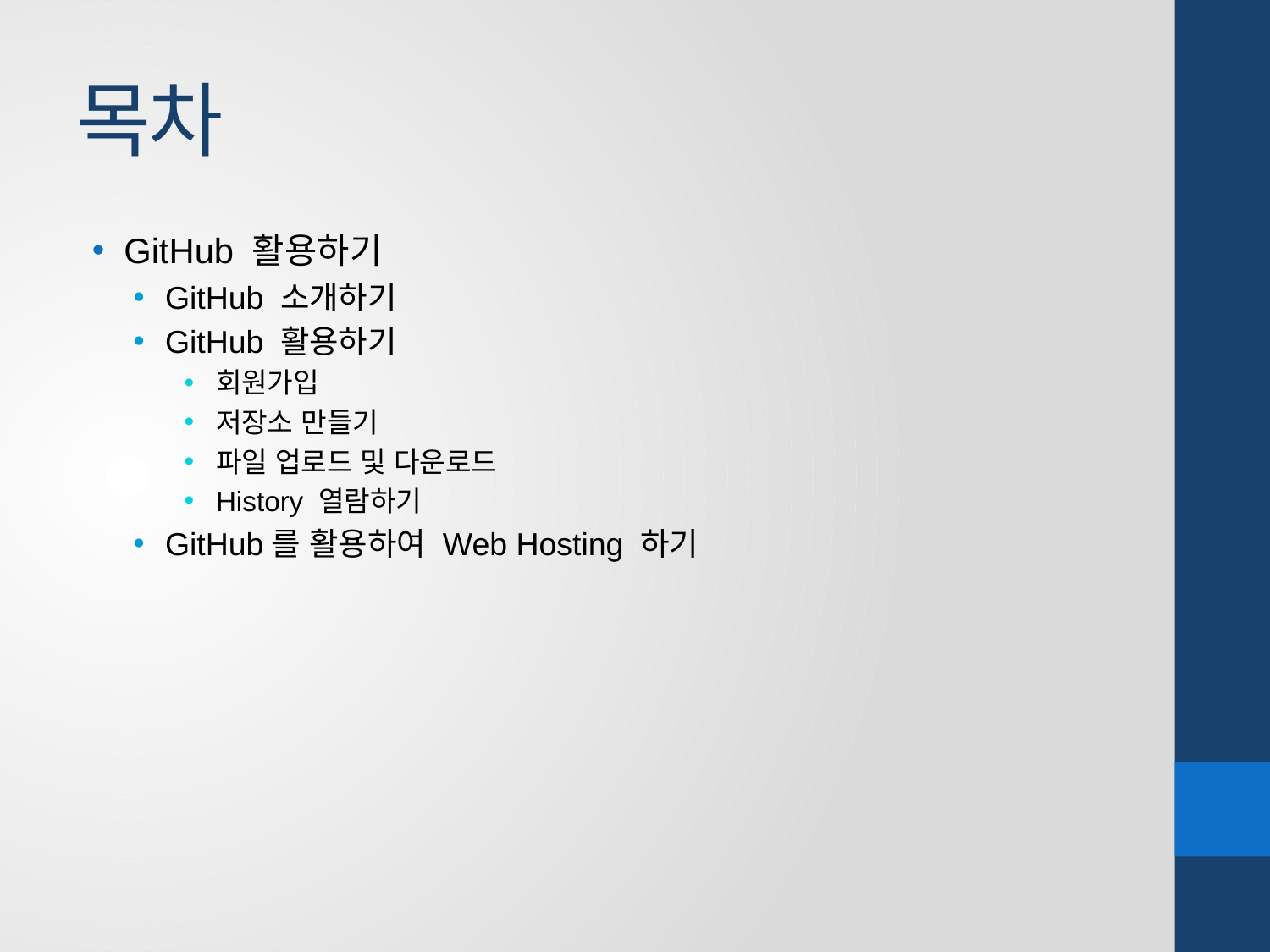

# 목차
GitHub 활용하기
GitHub 소개하기
GitHub 활용하기
회원가입
저장소 만들기
파일 업로드 및 다운로드
History 열람하기
GitHub를 활용하여 Web Hosting 하기